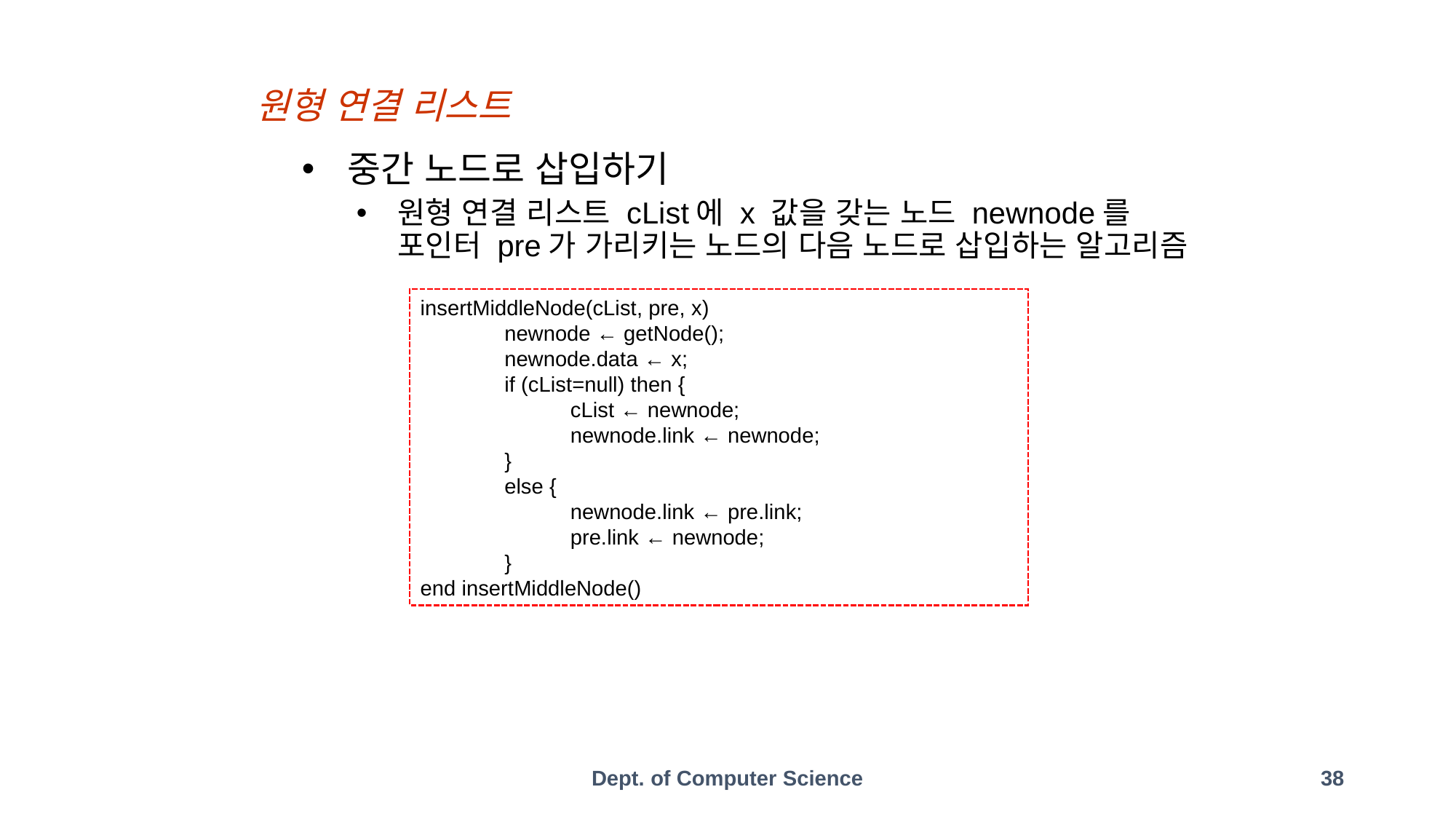

원형 연결 리스트
중간 노드로 삽입하기
원형 연결 리스트 cList에 x 값을 갖는 노드 newnode를 포인터 pre가 가리키는 노드의 다음 노드로 삽입하는 알고리즘
insertMiddleNode(cList, pre, x)
              newnode ← getNode();
              newnode.data ← x;
              if (cList=null) then {
                         cList ← newnode;
                         newnode.link ← newnode;
              }
              else {
                         newnode.link ← pre.link;
                         pre.link ← newnode;
              }
end insertMiddleNode()
Dept. of Computer Science
38